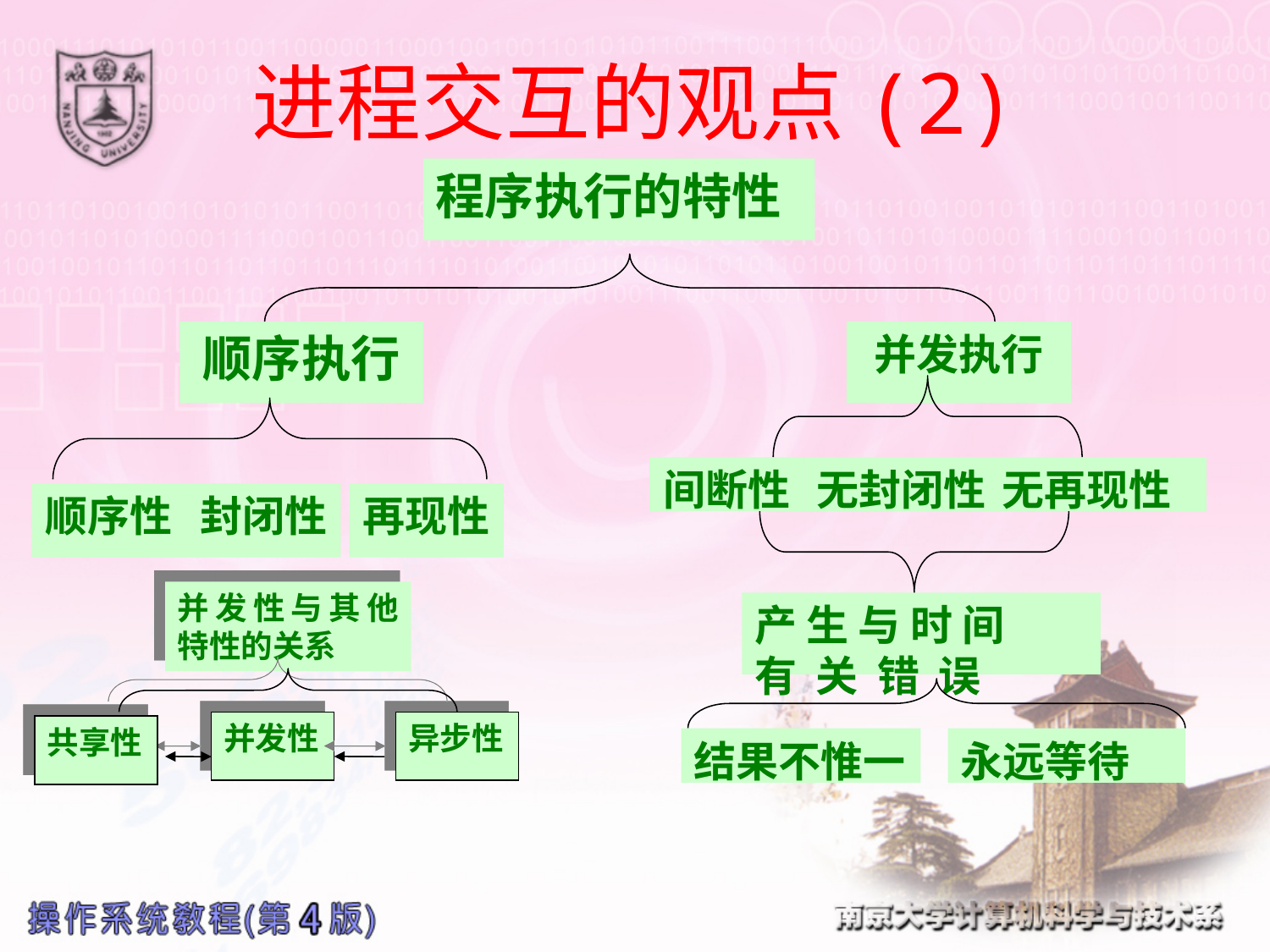

# 进程交互的观点(2)
程序执行的特性

顺序执行
并发执行

间断性
无封闭性
无再现性
顺序性
封闭性
再现性

并发性与其他特性的关系
产 生 与 时 间
有  关  错  误
并发性
异步性
共享性
结果不惟一
永远等待